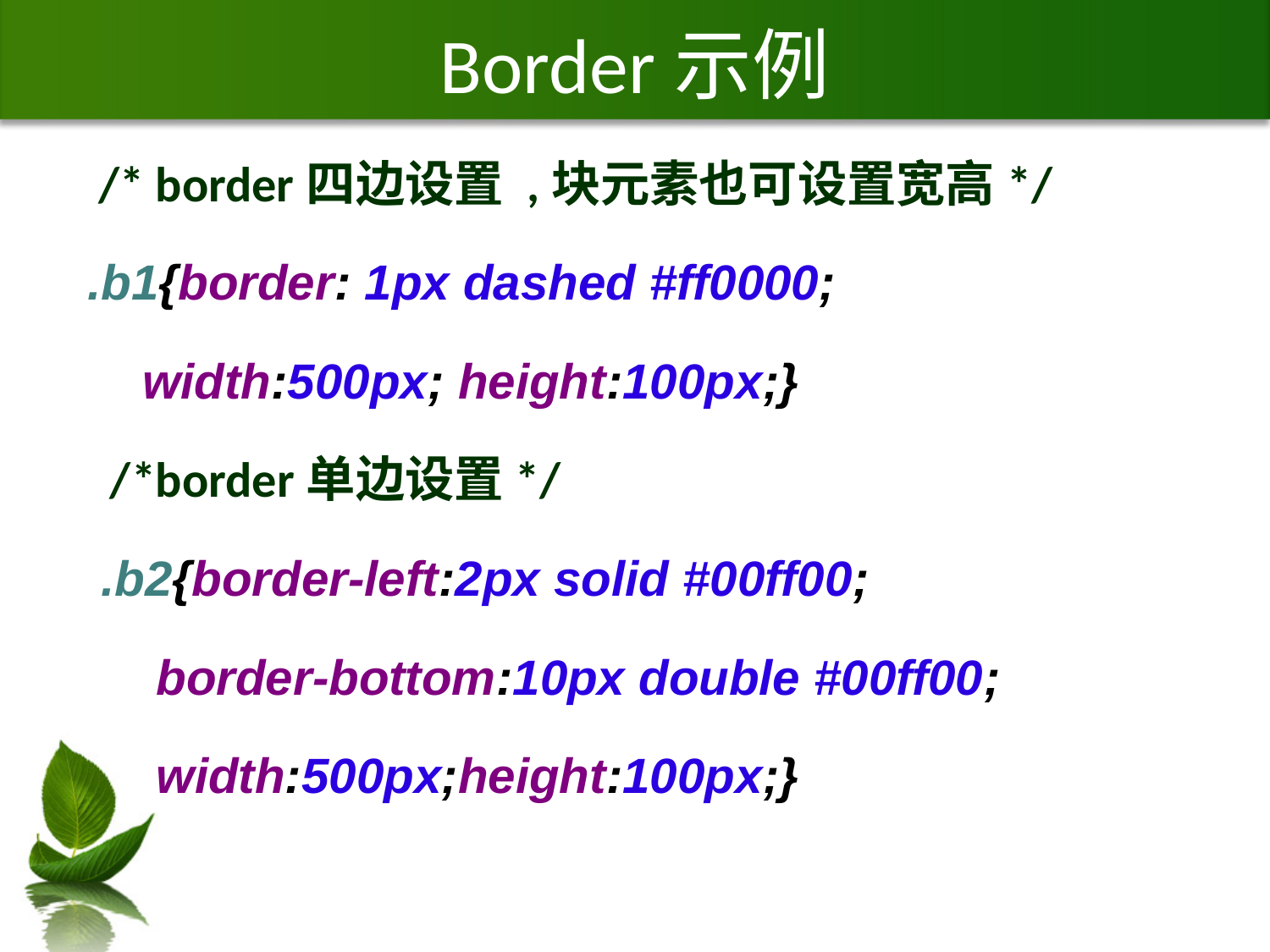

# Border示例
 /* border四边设置 ,块元素也可设置宽高*/
.b1{border: 1px dashed #ff0000;
    width:500px; height:100px;}
  /*border单边设置*/
 .b2{border-left:2px solid #00ff00;
     border-bottom:10px double #00ff00;
     width:500px;height:100px;}